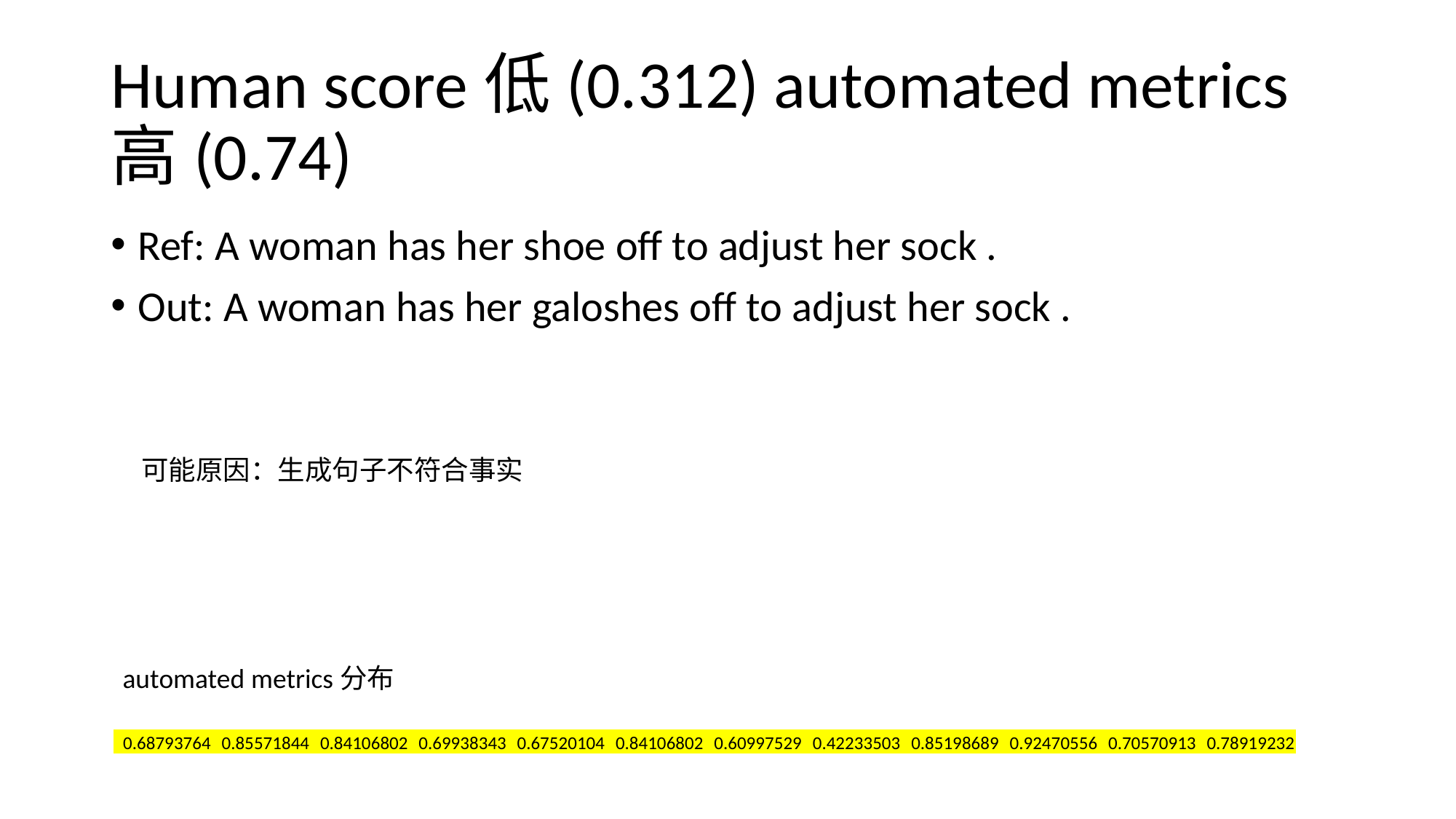

# Human score低(0.312) automated metrics高(0.74)
Ref: A woman has her shoe off to adjust her sock .
Out: A woman has her galoshes off to adjust her sock .
可能原因：生成句子不符合事实
automated metrics分布
| 0.68793764 | 0.85571844 | 0.84106802 | 0.69938343 | 0.67520104 | 0.84106802 | 0.60997529 | 0.42233503 | 0.85198689 | 0.92470556 | 0.70570913 | 0.78919232 |
| --- | --- | --- | --- | --- | --- | --- | --- | --- | --- | --- | --- |